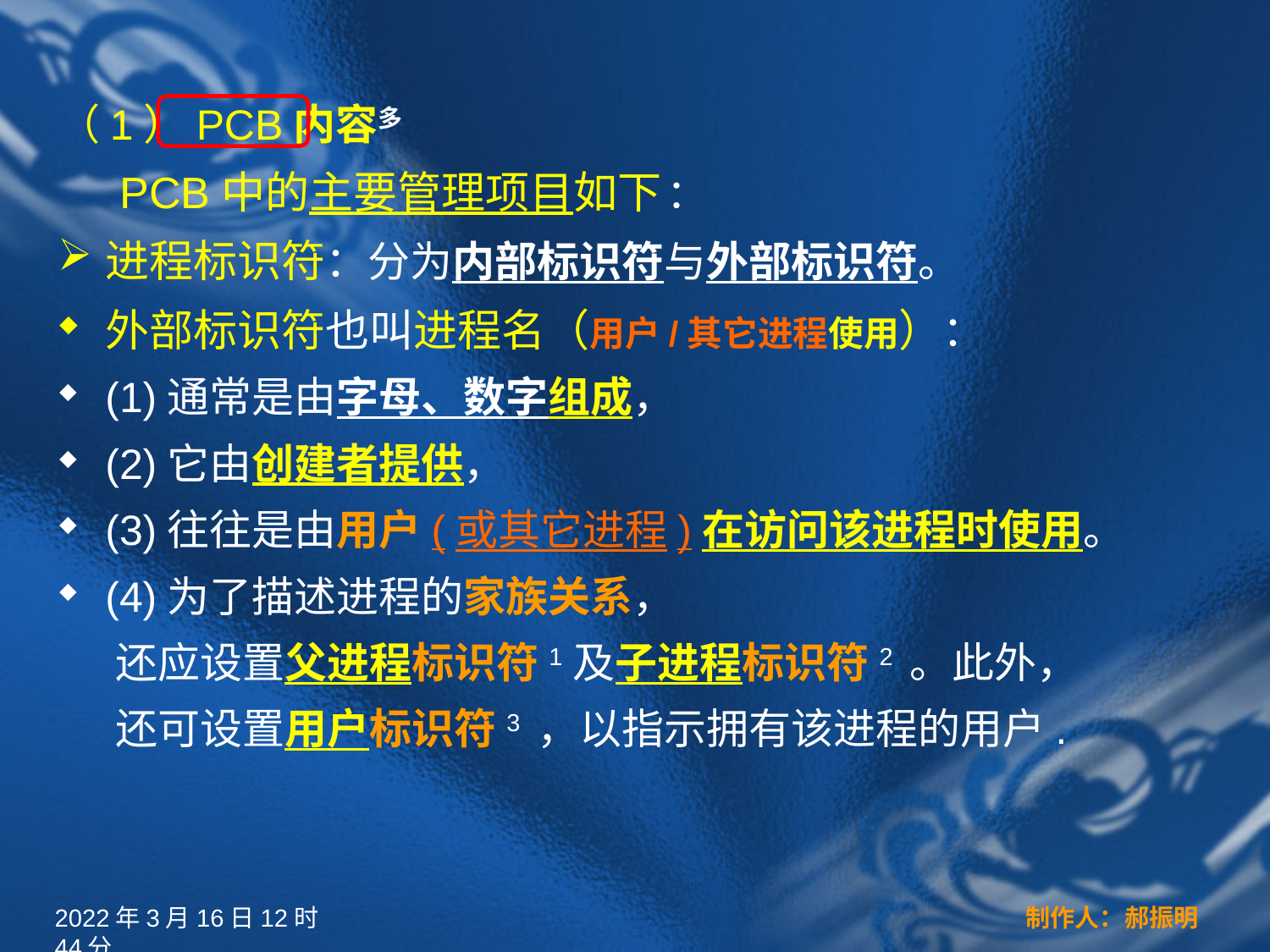

（1）PCB内容多
 PCB中的主要管理项目如下 ：
进程标识符：分为内部标识符与外部标识符。
外部标识符也叫进程名（用户/其它进程使用）：
(1)通常是由字母、数字组成，
(2)它由创建者提供，
(3)往往是由用户(或其它进程)在访问该进程时使用。
(4)为了描述进程的家族关系，
     还应设置父进程标识符1及子进程标识符2 。此外，
     还可设置用户标识符3 ，以指示拥有该进程的用户.

2022年3月16日12时44分
制作人：郝振明